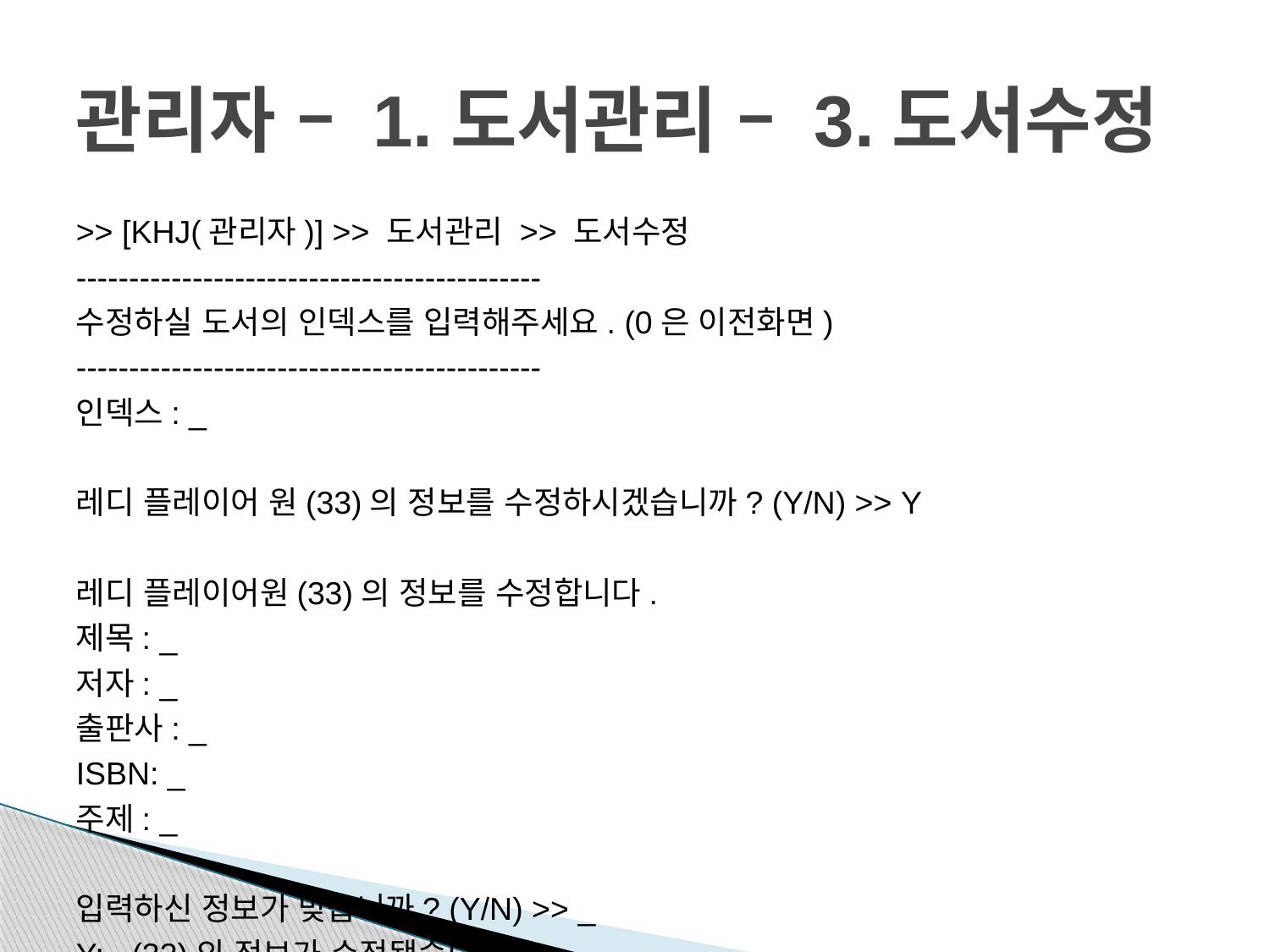

# 관리자 – 1.도서관리 – 3.도서수정
>> [KHJ(관리자)] >> 도서관리 >> 도서수정
--------------------------------------------
수정하실 도서의 인덱스를 입력해주세요. (0은 이전화면)
--------------------------------------------
인덱스: _

레디 플레이어 원(33)의 정보를 수정하시겠습니까? (Y/N) >> Y

레디 플레이어원(33)의 정보를 수정합니다.
제목: _
저자: _
출판사: _
ISBN: _
주제: _

입력하신 정보가 맞습니까? (Y/N) >> _
Y: ~(33)의 정보가 수정됐습니다!
N: 취소됐습니다.